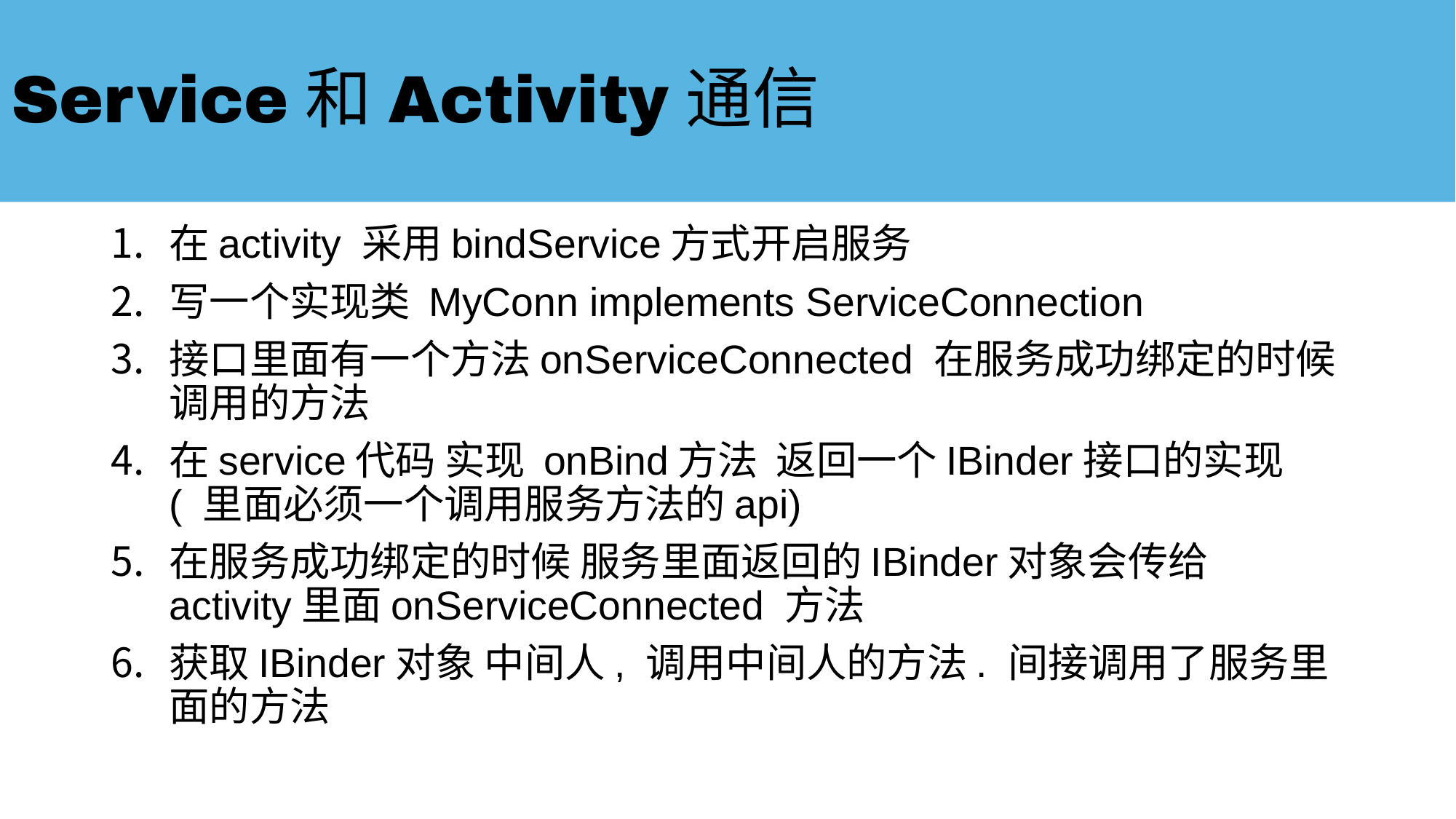

# Service和Activity通信
在activity 采用bindService方式开启服务
写一个实现类 MyConn implements ServiceConnection
接口里面有一个方法onServiceConnected 在服务成功绑定的时候调用的方法
在service代码 实现 onBind方法  返回一个IBinder接口的实现( 里面必须一个调用服务方法的api)
在服务成功绑定的时候 服务里面返回的IBinder对象会传给 activity里面onServiceConnected 方法
获取IBinder对象 中间人, 调用中间人的方法. 间接调用了服务里面的方法